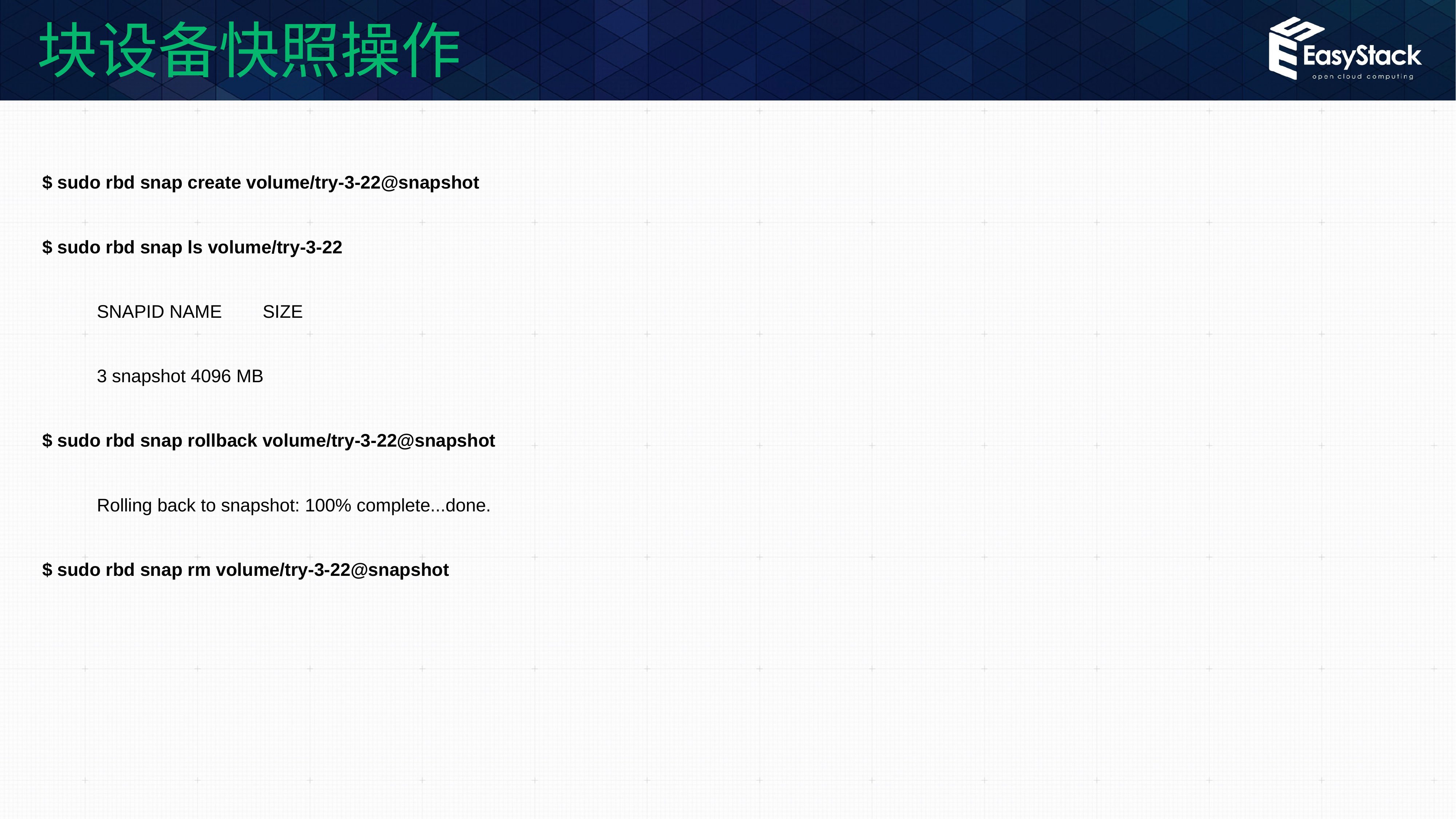

# 块设备快照操作
$ sudo rbd snap create volume/try-3-22@snapshot
$ sudo rbd snap ls volume/try-3-22
	SNAPID NAME        SIZE
     	3 snapshot 4096 MB
$ sudo rbd snap rollback volume/try-3-22@snapshot
	Rolling back to snapshot: 100% complete...done.
$ sudo rbd snap rm volume/try-3-22@snapshot